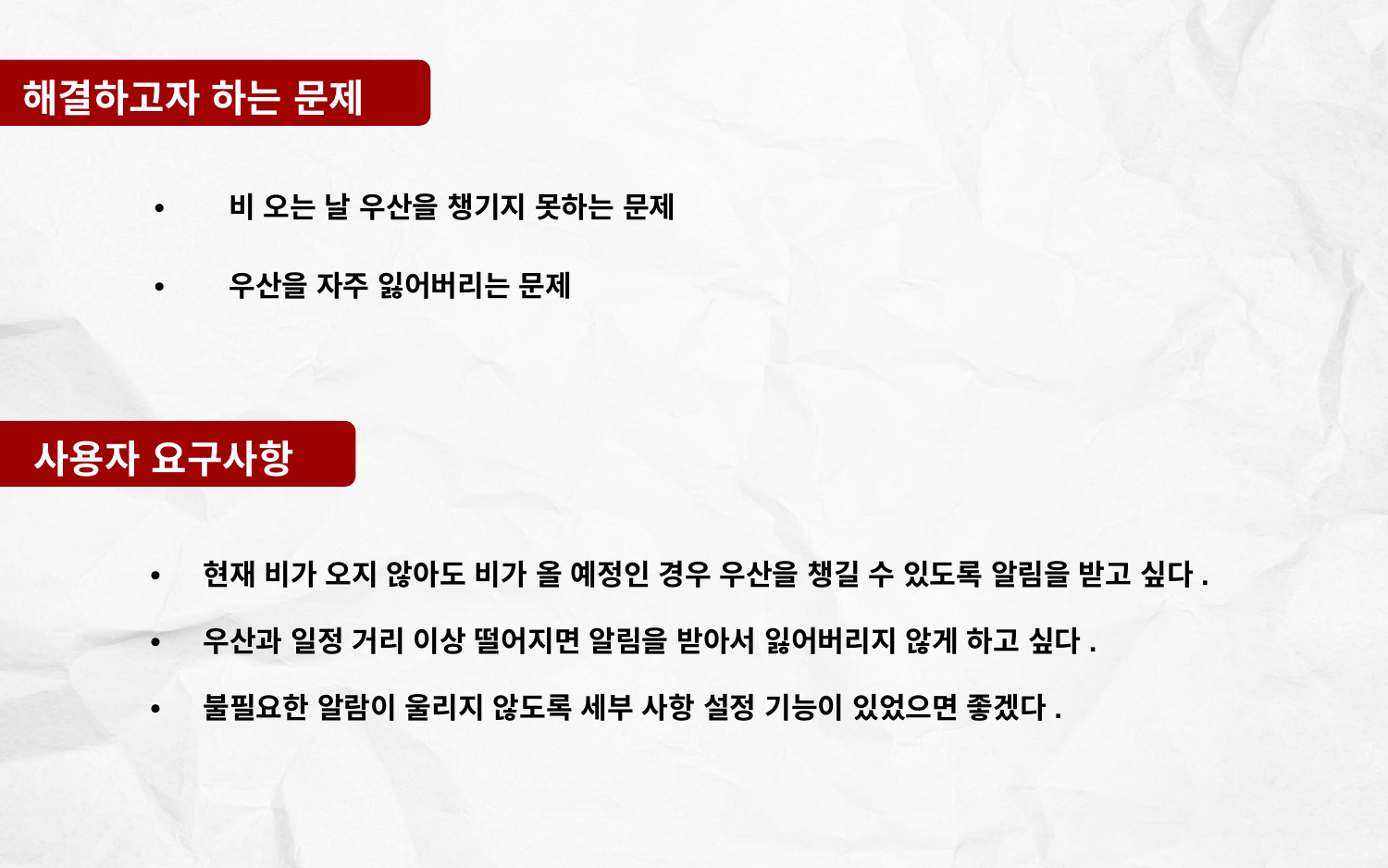

해결하고자 하는 문제
•        비 오는 날 우산을 챙기지 못하는 문제
•        우산을 자주 잃어버리는 문제

사용자 요구사항
•       현재 비가 오지 않아도 비가 올 예정인 경우 우산을 챙길 수 있도록 알림을 받고 싶다.
•       우산과 일정 거리 이상 떨어지면 알림을 받아서 잃어버리지 않게 하고 싶다.
•       불필요한 알람이 울리지 않도록 세부 사항 설정 기능이 있었으면 좋겠다.